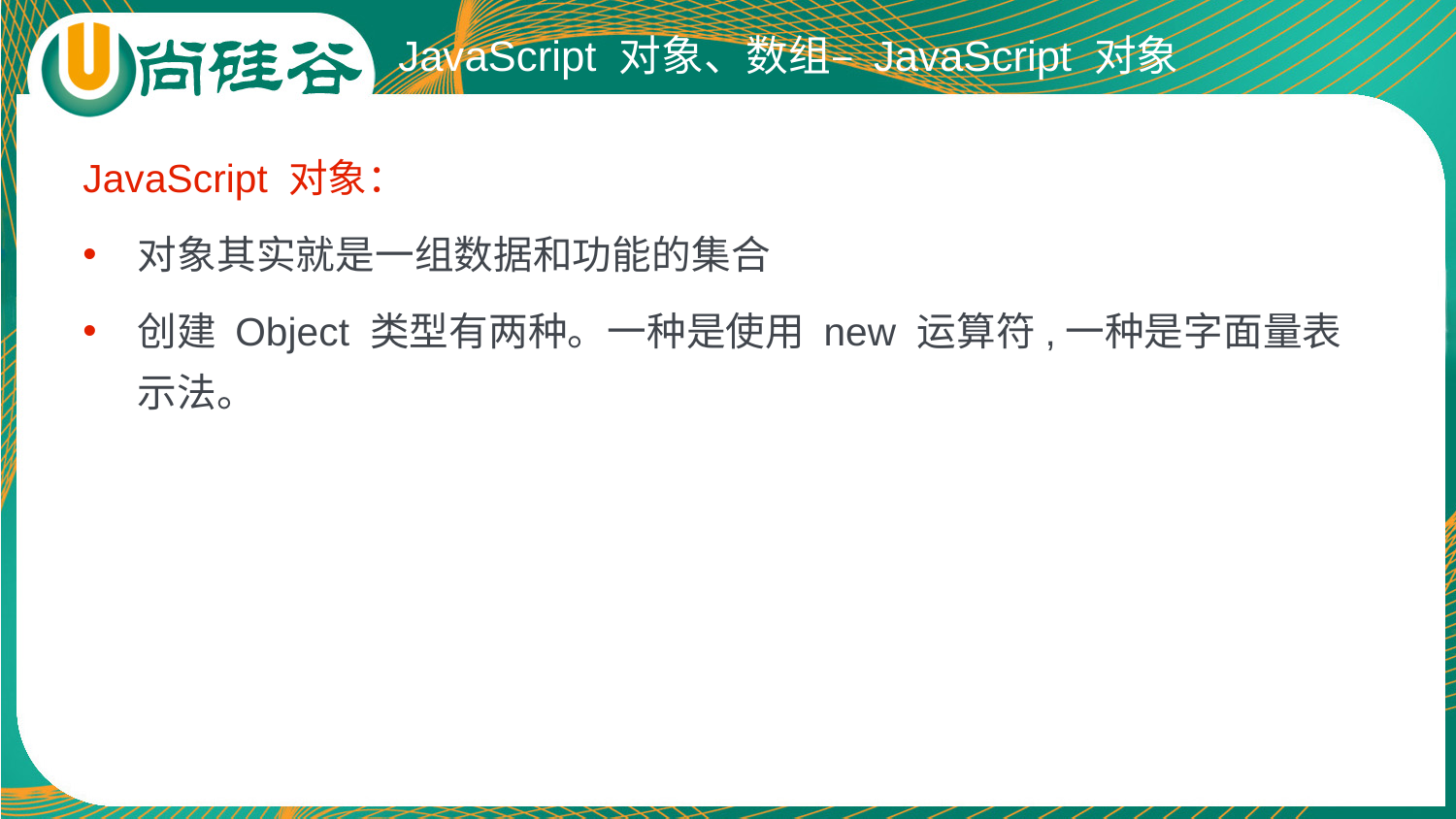

# JavaScript 对象、数组– JavaScript 对象
JavaScript 对象：
对象其实就是一组数据和功能的集合
创建 Object 类型有两种。一种是使用 new 运算符,一种是字面量表示法。